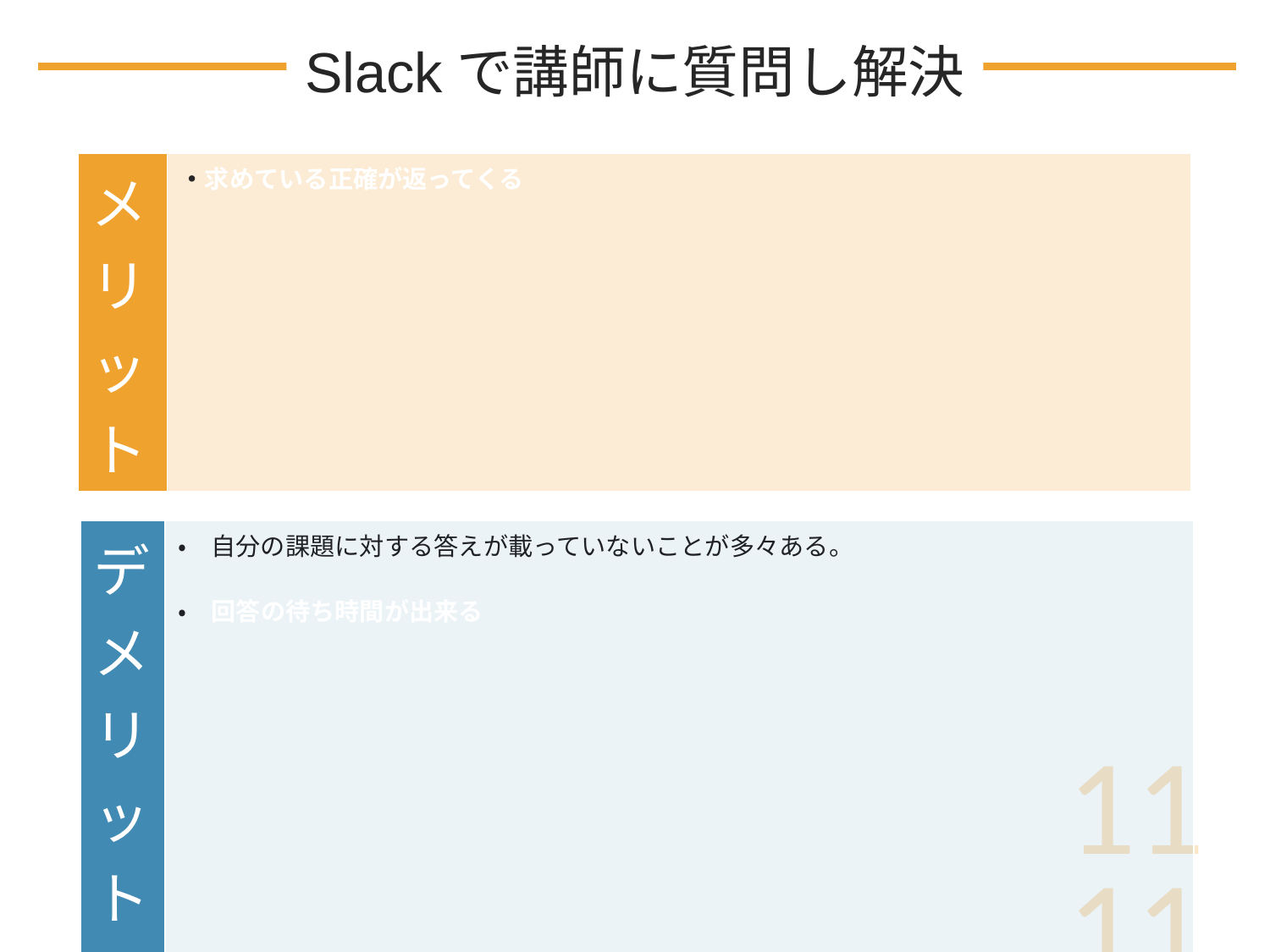

Slackで講師に質問し解決
| メリット | ・求めている正確が返ってくる |
| --- | --- |
| デメリット | ・　自分の課題に対する答えが載っていないことが多々ある。 ・　回答の待ち時間が出来る |
| --- | --- |
11
11